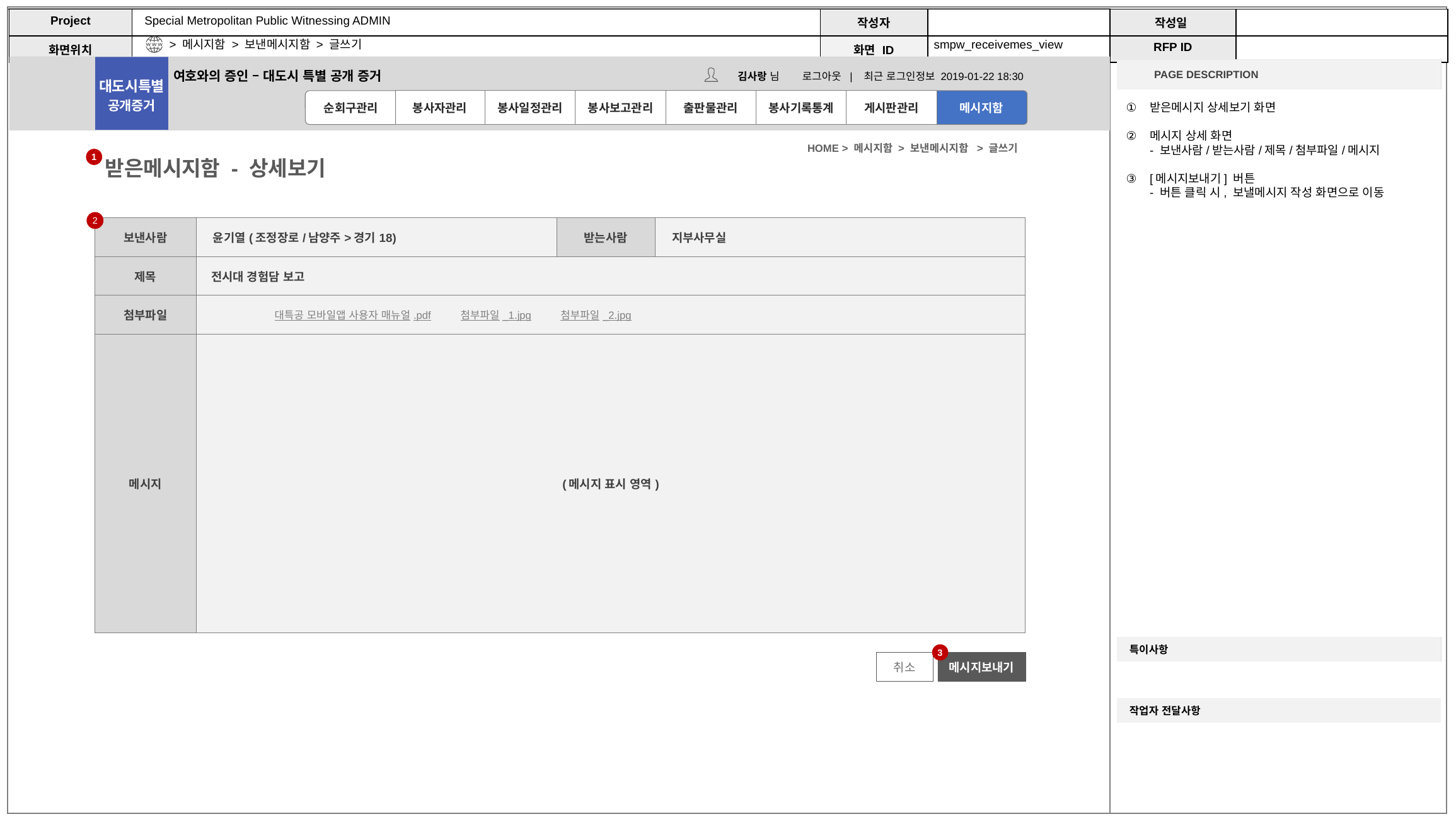

> 메시지함 > 보낸메시지함 > 글쓰기
smpw_receivemes_view
받은메시지 상세보기 화면
메시지 상세 화면
- 보낸사람/받는사람/제목/첨부파일/메시지

[메시지보내기] 버튼
- 버튼 클릭 시, 보낼메시지 작성 화면으로 이동
HOME > 메시지함 > 보낸메시지함  > 글쓰기
1
받은메시지함 - 상세보기
2
2
| 보낸사람 | 윤기열(조정장로/남양주>경기18) | 받는사람 | 지부사무실 |
| --- | --- | --- | --- |
| 제목 | 전시대 경험담 보고 |  |  |
| 첨부파일 | 대특공 모바일앱 사용자 매뉴얼.pdf 첨부파일\_1.jpg 첨부파일\_2.jpg |  |  |
| 메시지 | (메시지 표시 영역) |  |  |
3
취소
메시지보내기